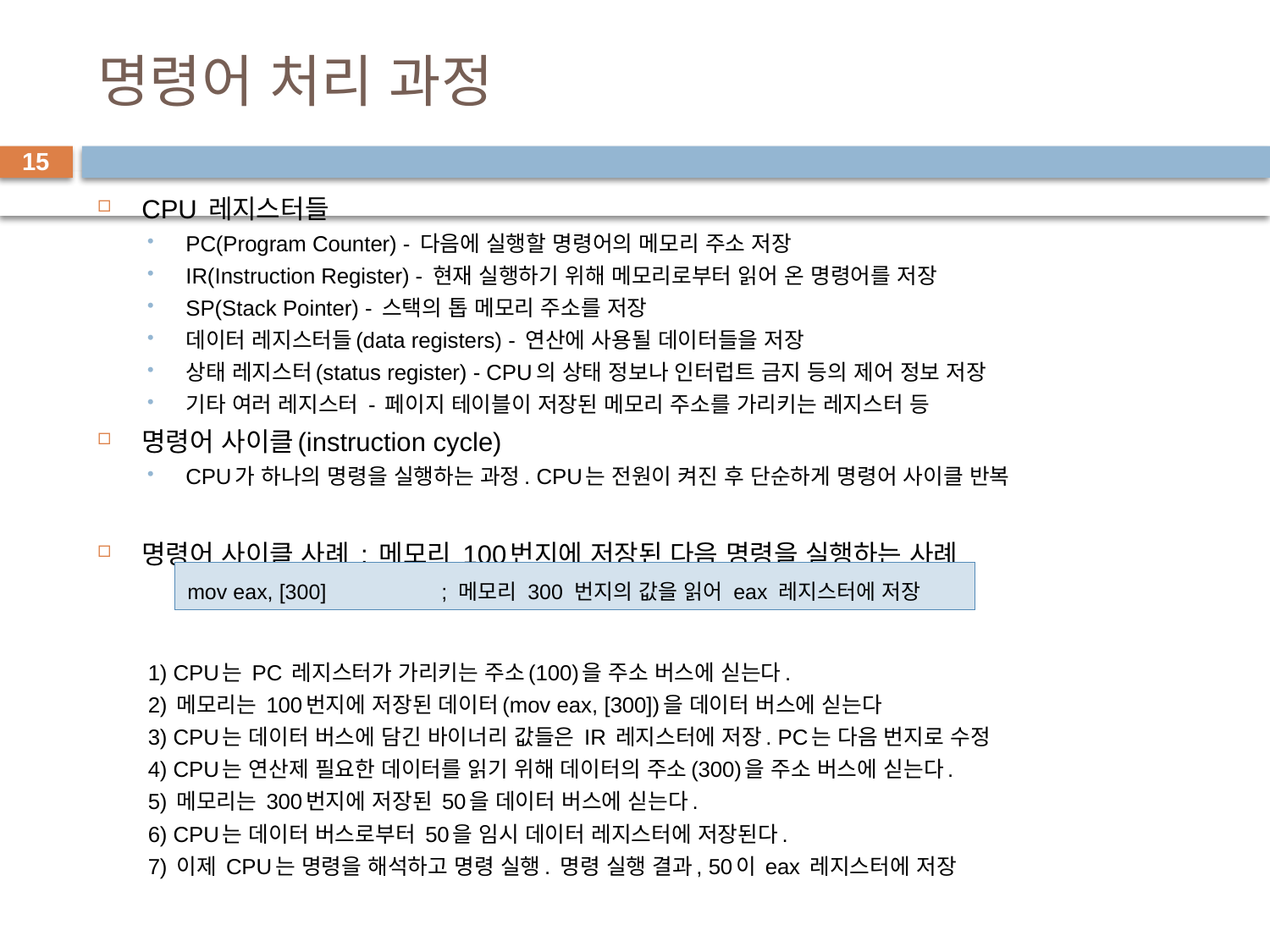

# 명령어 처리 과정
15
CPU 레지스터들
PC(Program Counter) - 다음에 실행할 명령어의 메모리 주소 저장
IR(Instruction Register) - 현재 실행하기 위해 메모리로부터 읽어 온 명령어를 저장
SP(Stack Pointer) - 스택의 톱 메모리 주소를 저장
데이터 레지스터들(data registers) - 연산에 사용될 데이터들을 저장
상태 레지스터(status register) - CPU의 상태 정보나 인터럽트 금지 등의 제어 정보 저장
기타 여러 레지스터 - 페이지 테이블이 저장된 메모리 주소를 가리키는 레지스터 등
명령어 사이클(instruction cycle)
CPU가 하나의 명령을 실행하는 과정. CPU는 전원이 켜진 후 단순하게 명령어 사이클 반복

명령어 사이클 사례 : 메모리 100번지에 저장된 다음 명령을 실행하는 사례

1) CPU는 PC 레지스터가 가리키는 주소(100)을 주소 버스에 싣는다.
2) 메모리는 100번지에 저장된 데이터(mov eax, [300])을 데이터 버스에 싣는다
3) CPU는 데이터 버스에 담긴 바이너리 값들은 IR 레지스터에 저장. PC는 다음 번지로 수정
4) CPU는 연산제 필요한 데이터를 읽기 위해 데이터의 주소(300)을 주소 버스에 싣는다.
5) 메모리는 300번지에 저장된 50을 데이터 버스에 싣는다.
6) CPU는 데이터 버스로부터 50을 임시 데이터 레지스터에 저장된다.
7) 이제 CPU는 명령을 해석하고 명령 실행. 명령 실행 결과, 50이 eax 레지스터에 저장
mov eax, [300]	; 메모리 300 번지의 값을 읽어 eax 레지스터에 저장